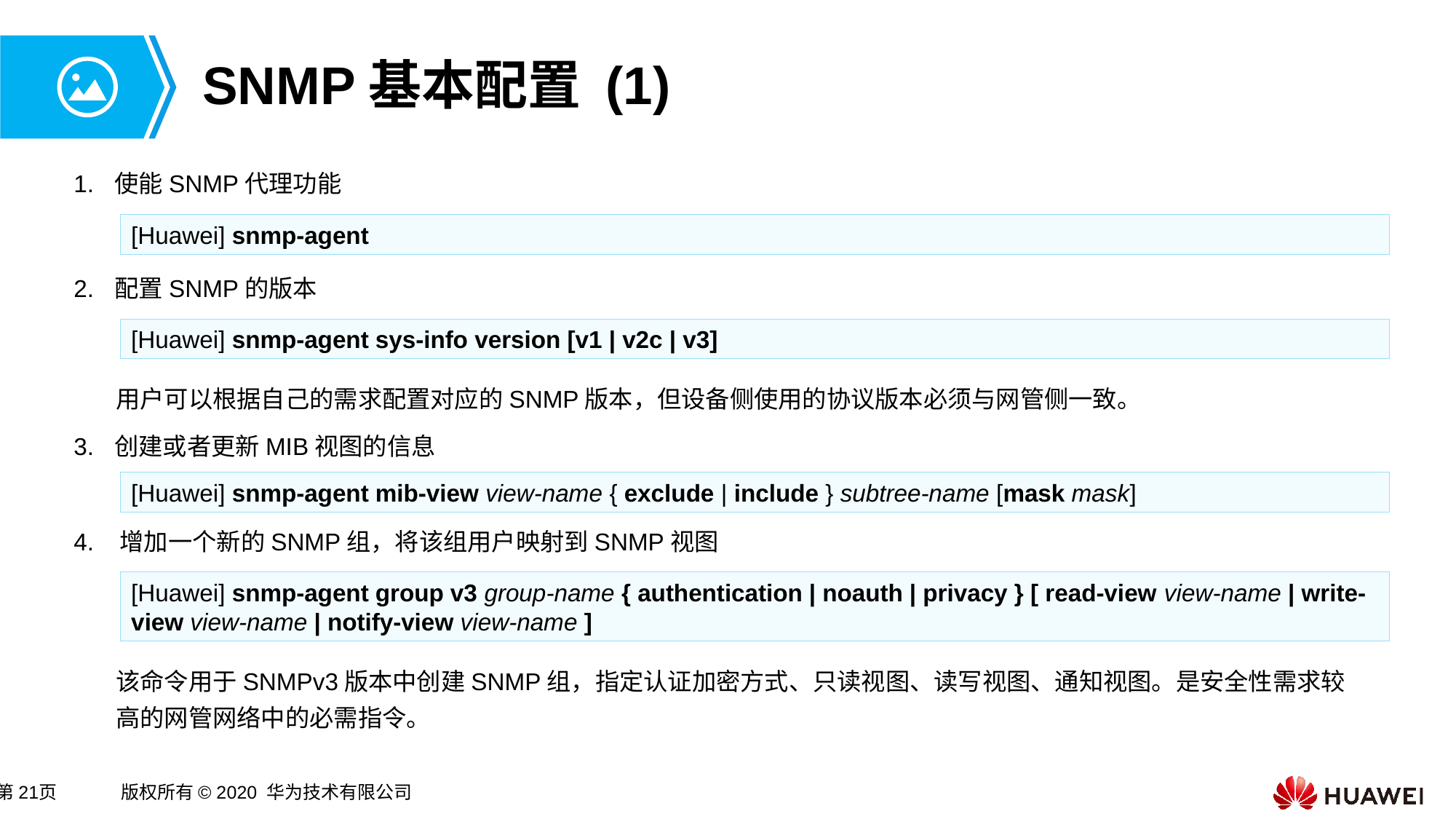

# SNMP基本配置 (1)
使能SNMP代理功能
[Huawei] snmp-agent
配置SNMP的版本
[Huawei] snmp-agent sys-info version [v1 | v2c | v3]
用户可以根据自己的需求配置对应的SNMP版本，但设备侧使用的协议版本必须与网管侧一致。
创建或者更新MIB视图的信息
4.   增加一个新的SNMP组，将该组用户映射到SNMP视图
[Huawei] snmp-agent group v3 group-name { authentication | noauth | privacy } [ read-view view-name | write-view view-name | notify-view view-name ]
[Huawei] snmp-agent mib-view view-name { exclude | include } subtree-name [mask mask]
该命令用于SNMPv3版本中创建SNMP组，指定认证加密方式、只读视图、读写视图、通知视图。是安全性需求较高的网管网络中的必需指令。